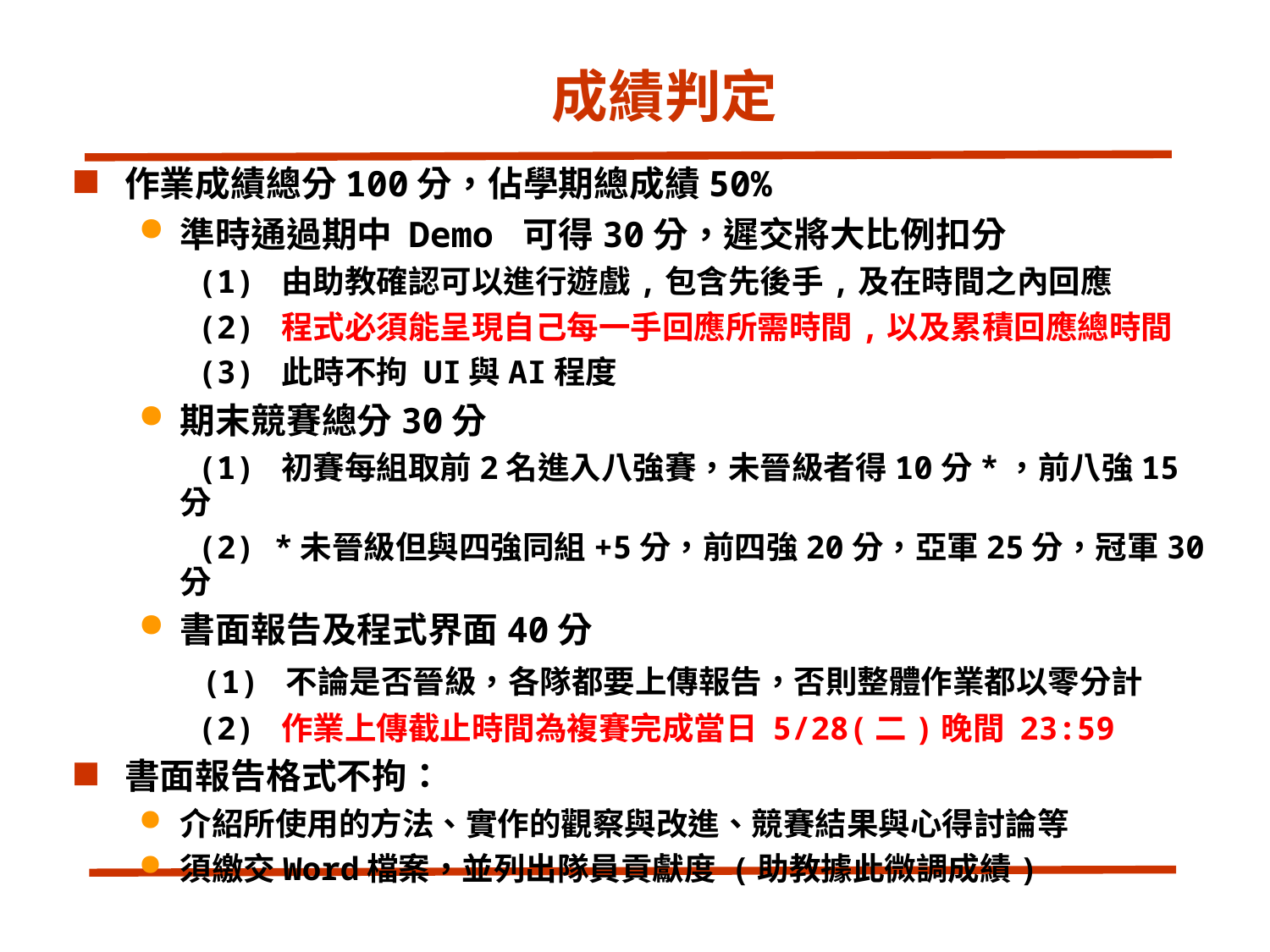

# 成績判定
作業成績總分100分，佔學期總成績50%
準時通過期中 Demo 可得30分，遲交將大比例扣分
   (1) 由助教確認可以進行遊戲,包含先後手,及在時間之內回應
   (2) 程式必須能呈現自己每一手回應所需時間,以及累積回應總時間
   (3) 此時不拘 UI與AI程度
期末競賽總分30分
   (1) 初賽每組取前2名進入八強賽，未晉級者得10分*，前八強15分
   (2) *未晉級但與四強同組+5分，前四強20分，亞軍25分，冠軍30分
書面報告及程式界面40分
   (1) 不論是否晉級，各隊都要上傳報告，否則整體作業都以零分計
   (2) 作業上傳截止時間為複賽完成當日 5/28(二)晚間 23:59
書面報告格式不拘：
介紹所使用的方法、實作的觀察與改進、競賽結果與心得討論等
須繳交Word檔案，並列出隊員貢獻度 (助教據此微調成績)